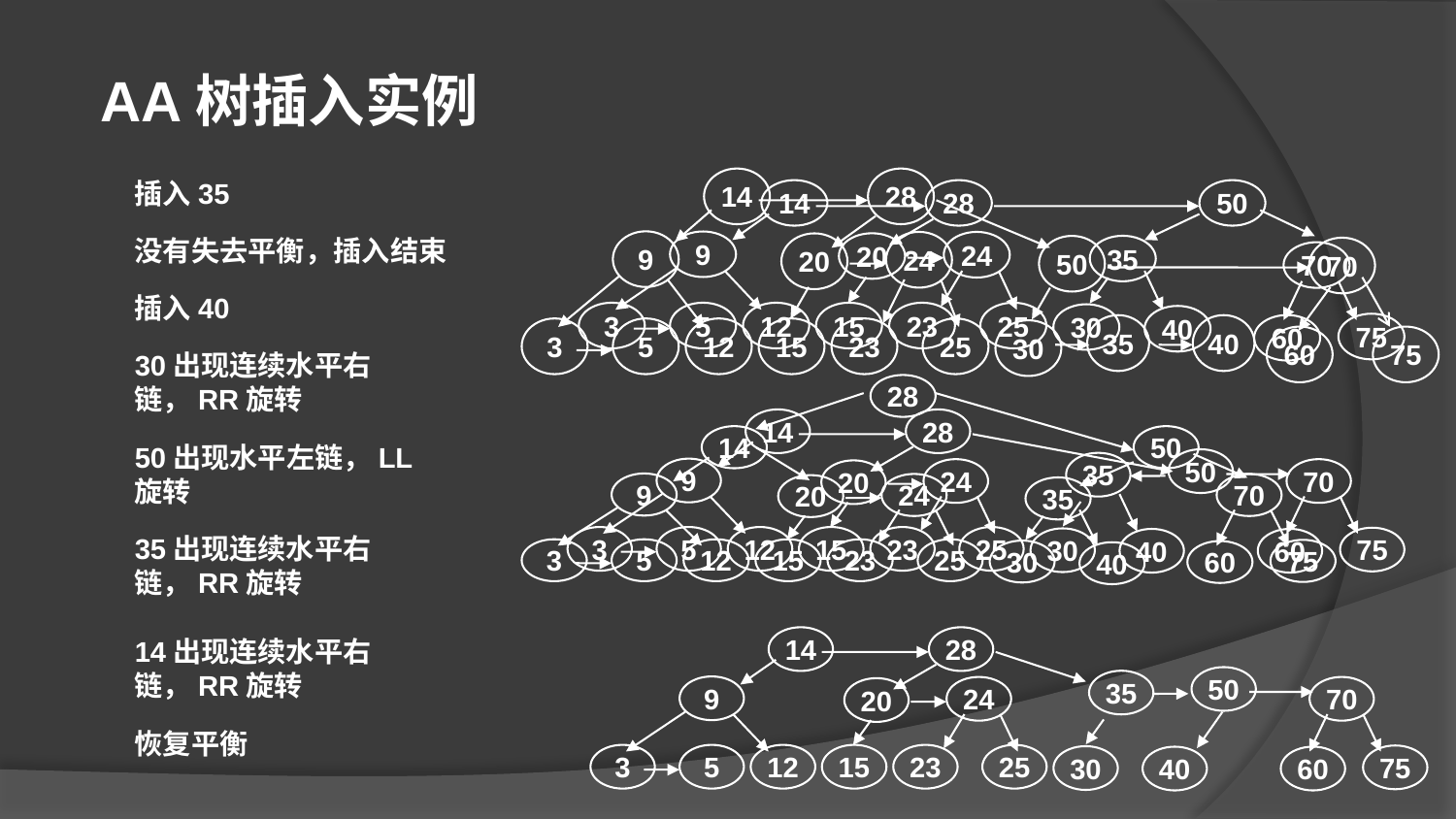

AA树插入实例
插入35
14
28

9
24
20
50
70

3
5
12
15
23
25
30
60
75

14
28
50

9
24
20
35
70

3
5
12
15
23
25
30
40
75
60

没有失去平衡，插入结束
插入40
35

40

30出现连续水平右链，RR旋转
28

14
50

9
24
70
20
35

3
5
12
15
23
25
75
30
60
40

14
28

50
35
9
24
70
20

3
5
12
15
23
25
75
30
40
60

50出现水平左链，LL旋转
35出现连续水平右链，RR旋转
14出现连续水平右链，RR旋转
14
28

50
35
9
24
70
20

3
5
12
15
23
25
75
30
40
60

恢复平衡